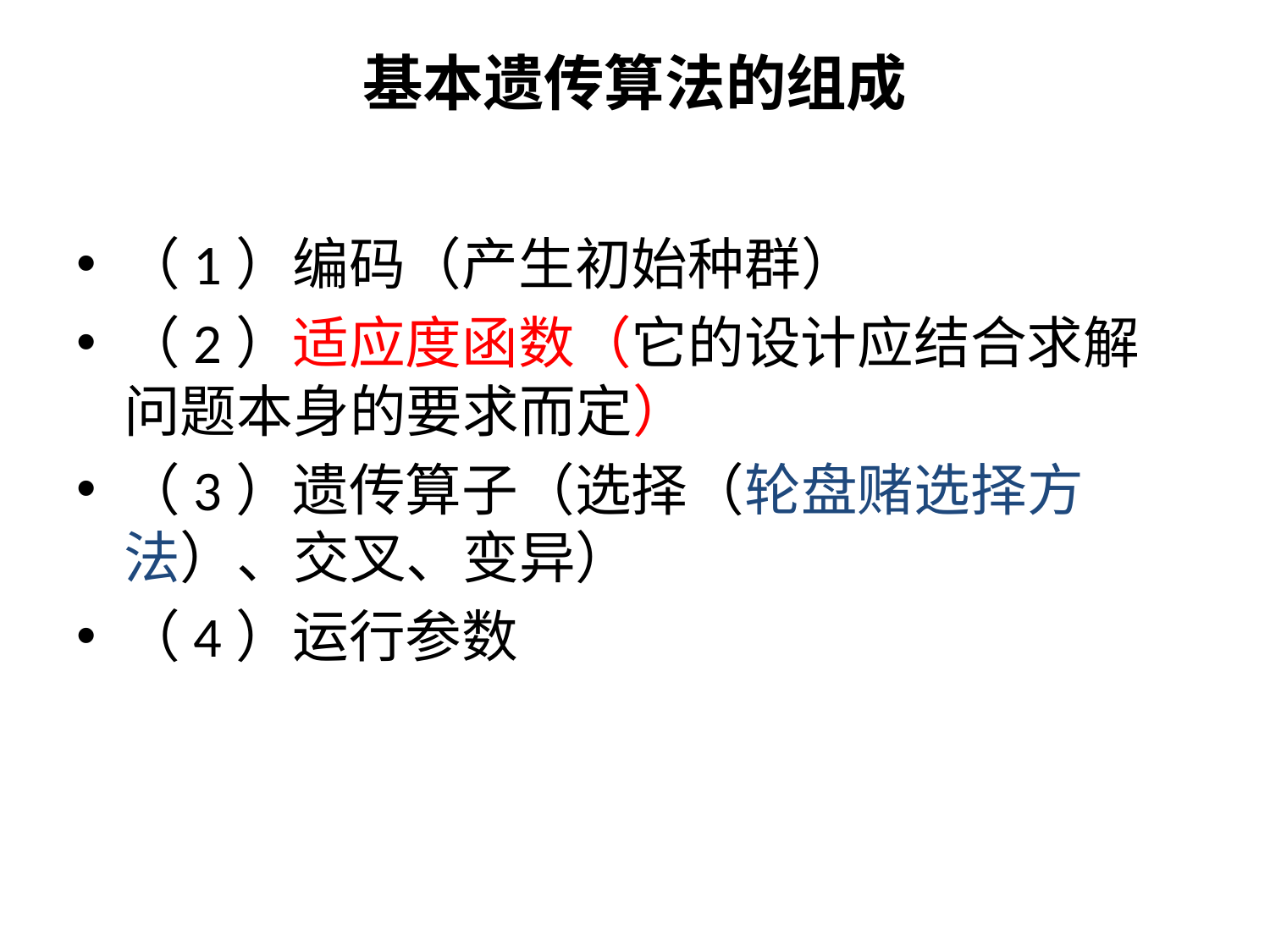

# 基本遗传算法的组成
（1）编码（产生初始种群）
（2）适应度函数（它的设计应结合求解问题本身的要求而定）
（3）遗传算子（选择（轮盘赌选择方法）、交叉、变异）
（4）运行参数